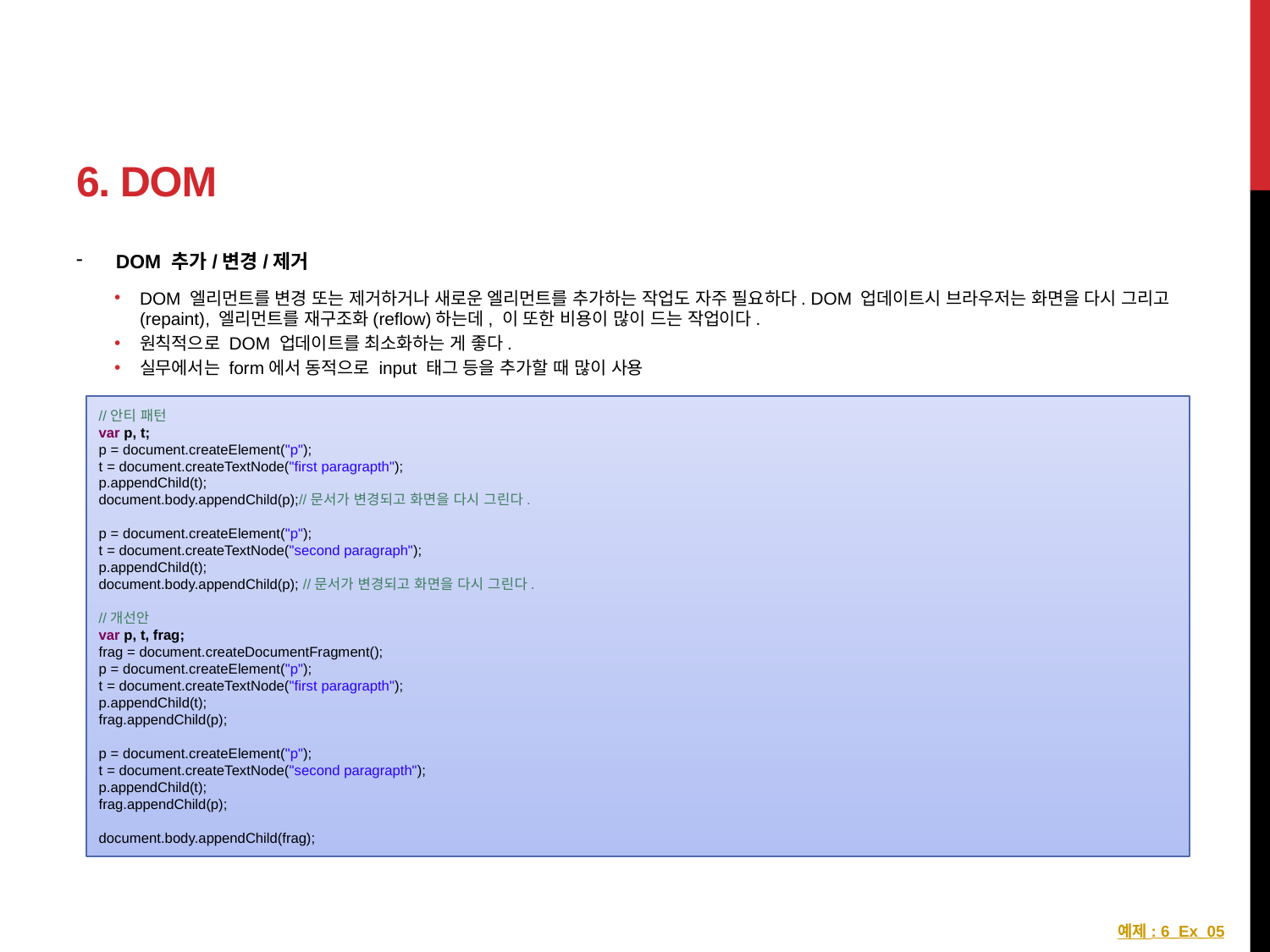

# 6. DOM
DOM 추가/변경/제거
DOM 엘리먼트를 변경 또는 제거하거나 새로운 엘리먼트를 추가하는 작업도 자주 필요하다. DOM 업데이트시 브라우저는 화면을 다시 그리고(repaint), 엘리먼트를 재구조화(reflow)하는데, 이 또한 비용이 많이 드는 작업이다.
원칙적으로 DOM 업데이트를 최소화하는 게 좋다.
실무에서는 form에서 동적으로 input 태그 등을 추가할 때 많이 사용

//안티 패턴
var p, t;
p = document.createElement("p");
t = document.createTextNode("first paragrapth");
p.appendChild(t);
document.body.appendChild(p);//문서가 변경되고 화면을 다시 그린다.

p = document.createElement("p");
t = document.createTextNode("second paragraph");
p.appendChild(t);
document.body.appendChild(p); //문서가 변경되고 화면을 다시 그린다.

//개선안
var p, t, frag;
frag = document.createDocumentFragment();
p = document.createElement("p");
t = document.createTextNode("first paragrapth");
p.appendChild(t);
frag.appendChild(p);

p = document.createElement("p");
t = document.createTextNode("second paragrapth");
p.appendChild(t);
frag.appendChild(p);

document.body.appendChild(frag);
예제 : 6_Ex_05